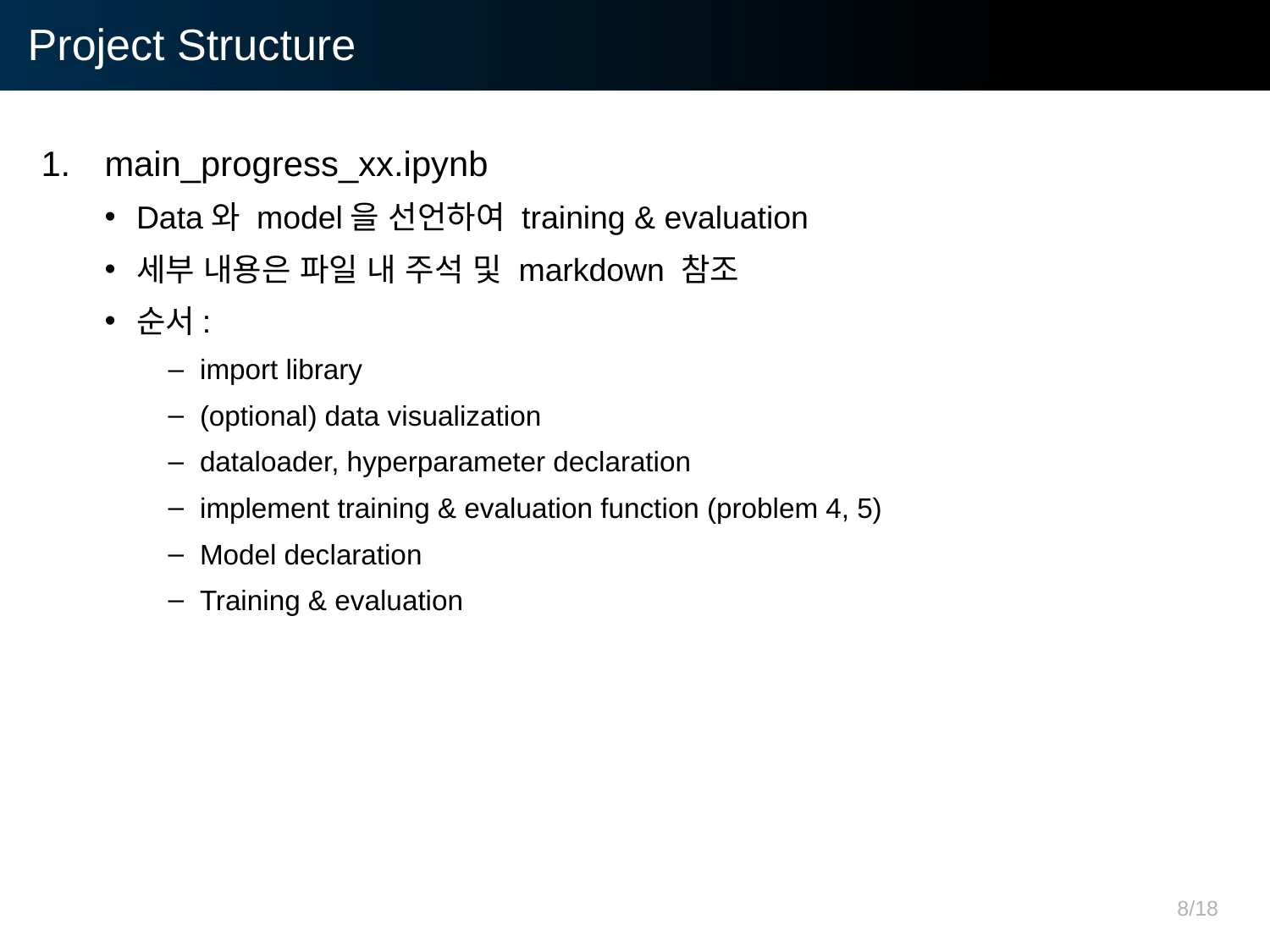

# Project Structure
main_progress_xx.ipynb
Data와 model을 선언하여 training & evaluation
세부 내용은 파일 내 주석 및 markdown 참조
순서:
import library
(optional) data visualization
dataloader, hyperparameter declaration
implement training & evaluation function (problem 4, 5)
Model declaration
Training & evaluation

8/18